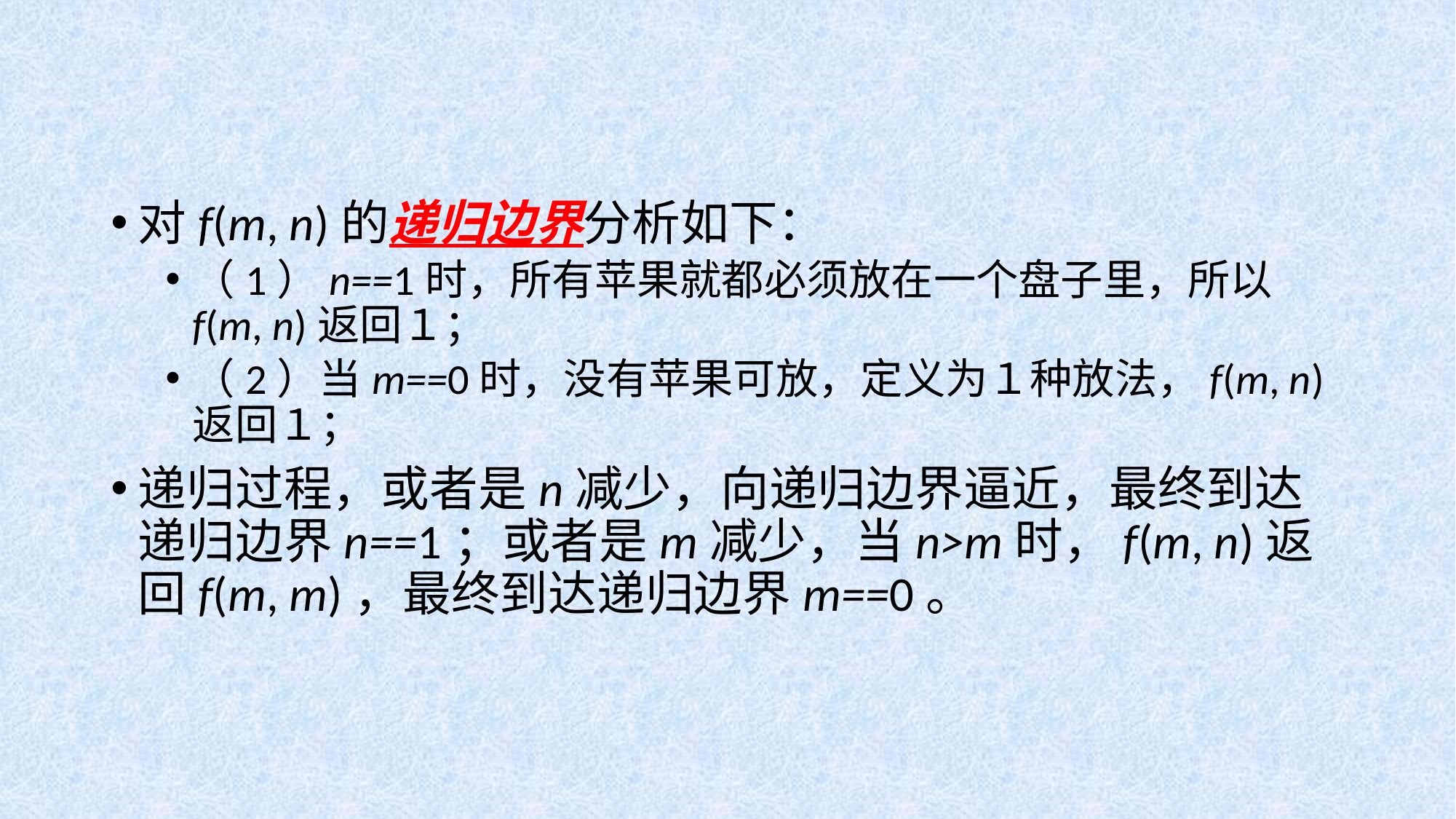

#
对f(m, n)的递归边界分析如下：
（1）n==1时，所有苹果就都必须放在一个盘子里，所以f(m, n)返回１；
（2）当m==0时，没有苹果可放，定义为１种放法，f(m, n)返回１；
递归过程，或者是n减少，向递归边界逼近，最终到达递归边界n==1；或者是m减少，当n>m时，f(m, n)返回f(m, m)，最终到达递归边界m==0。